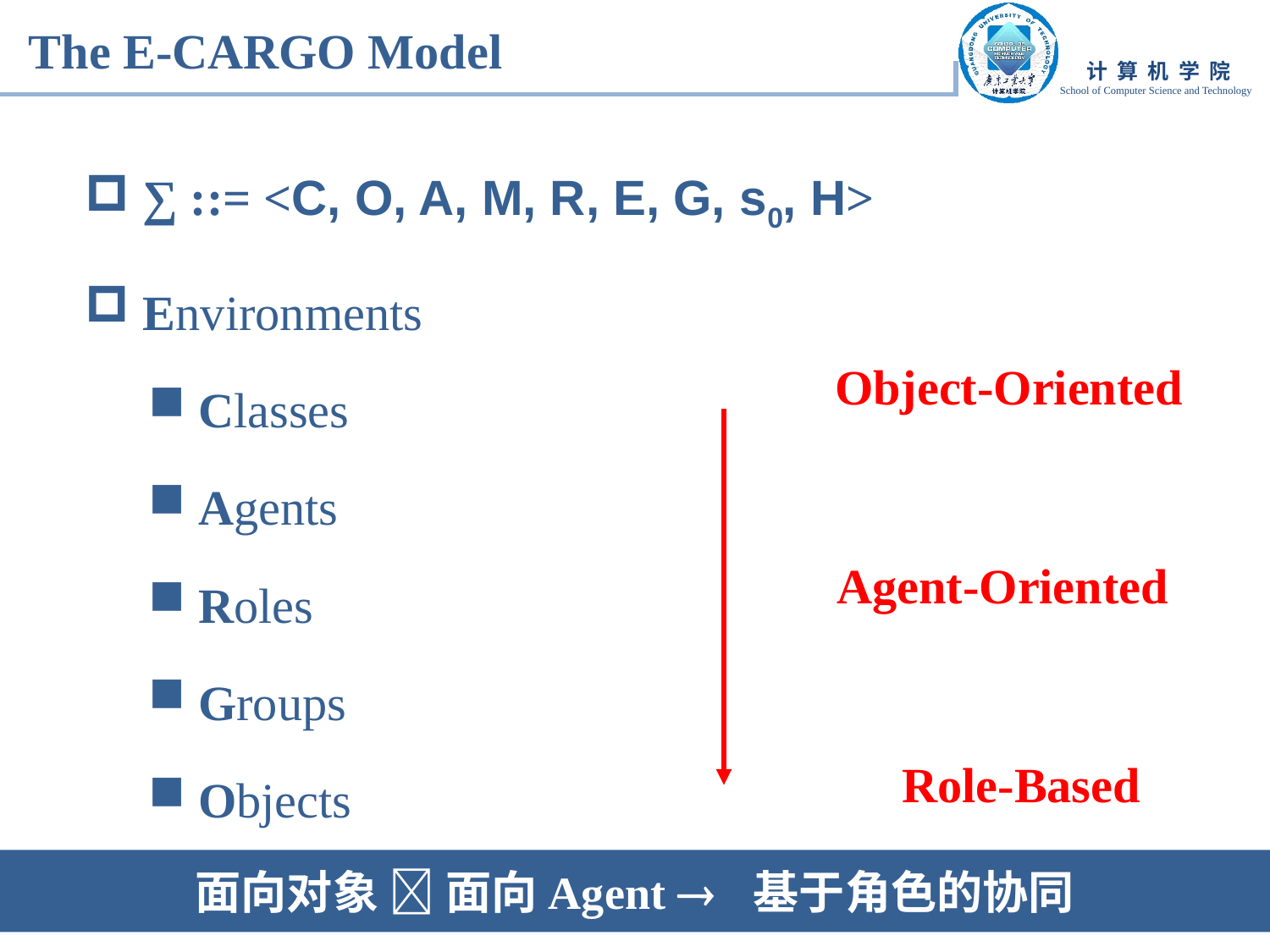

The E-CARGO Model
 ∑ ::= <C, O, A, M, R, E, G, s0, H>
 Environments
 Classes
 Agents
 Roles
 Groups
 Objects
Object-Oriented
Agent-Oriented
Role-Based
面向对象 → 面向Agent → 基于角色的协同